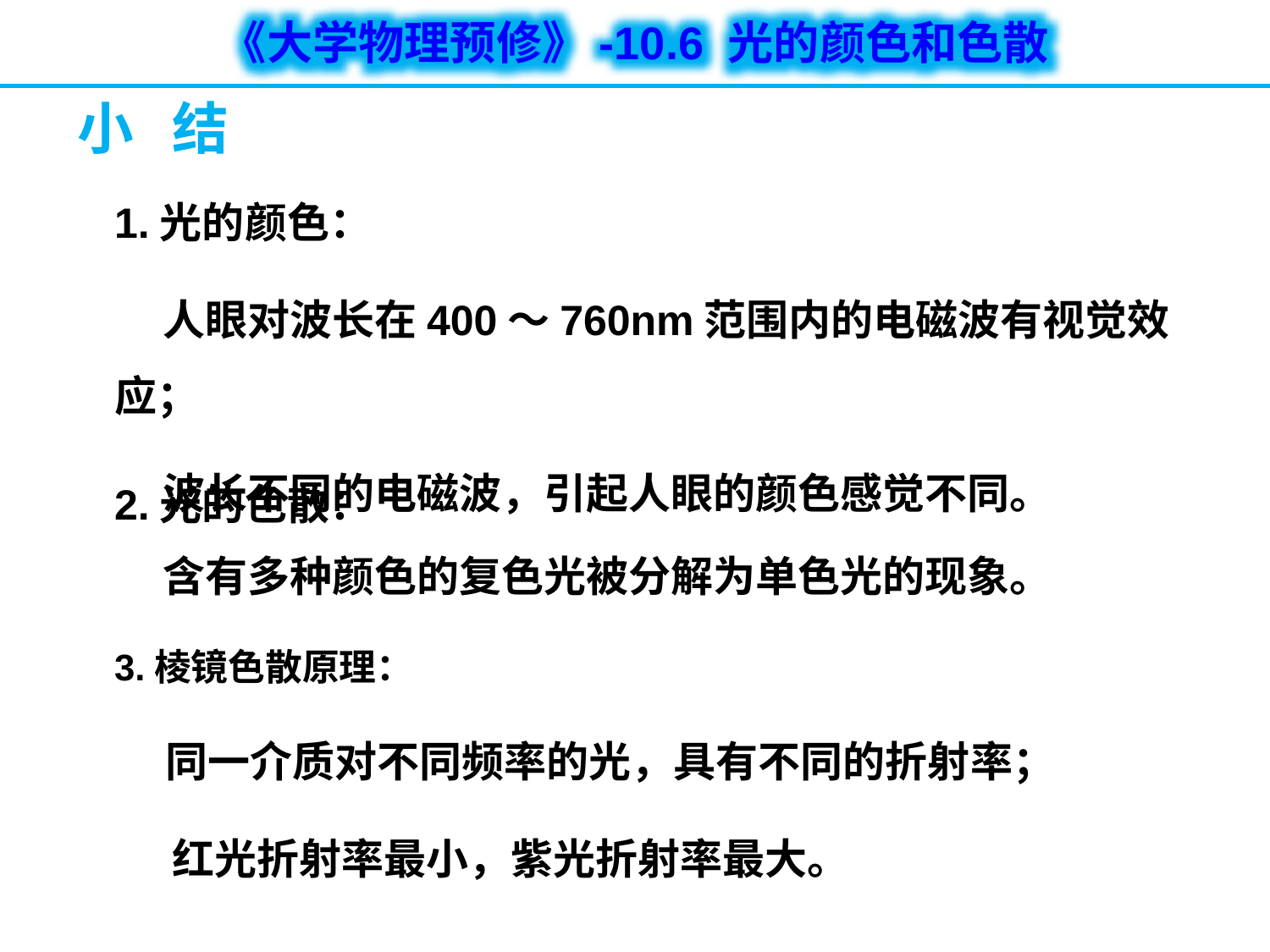

小   结
1.光的颜色：
    人眼对波长在400～760nm范围内的电磁波有视觉效应；
    波长不同的电磁波，引起人眼的颜色感觉不同。
2.光的色散：
    含有多种颜色的复色光被分解为单色光的现象。
3.棱镜色散原理：
     同一介质对不同频率的光，具有不同的折射率；
     红光折射率最小，紫光折射率最大。